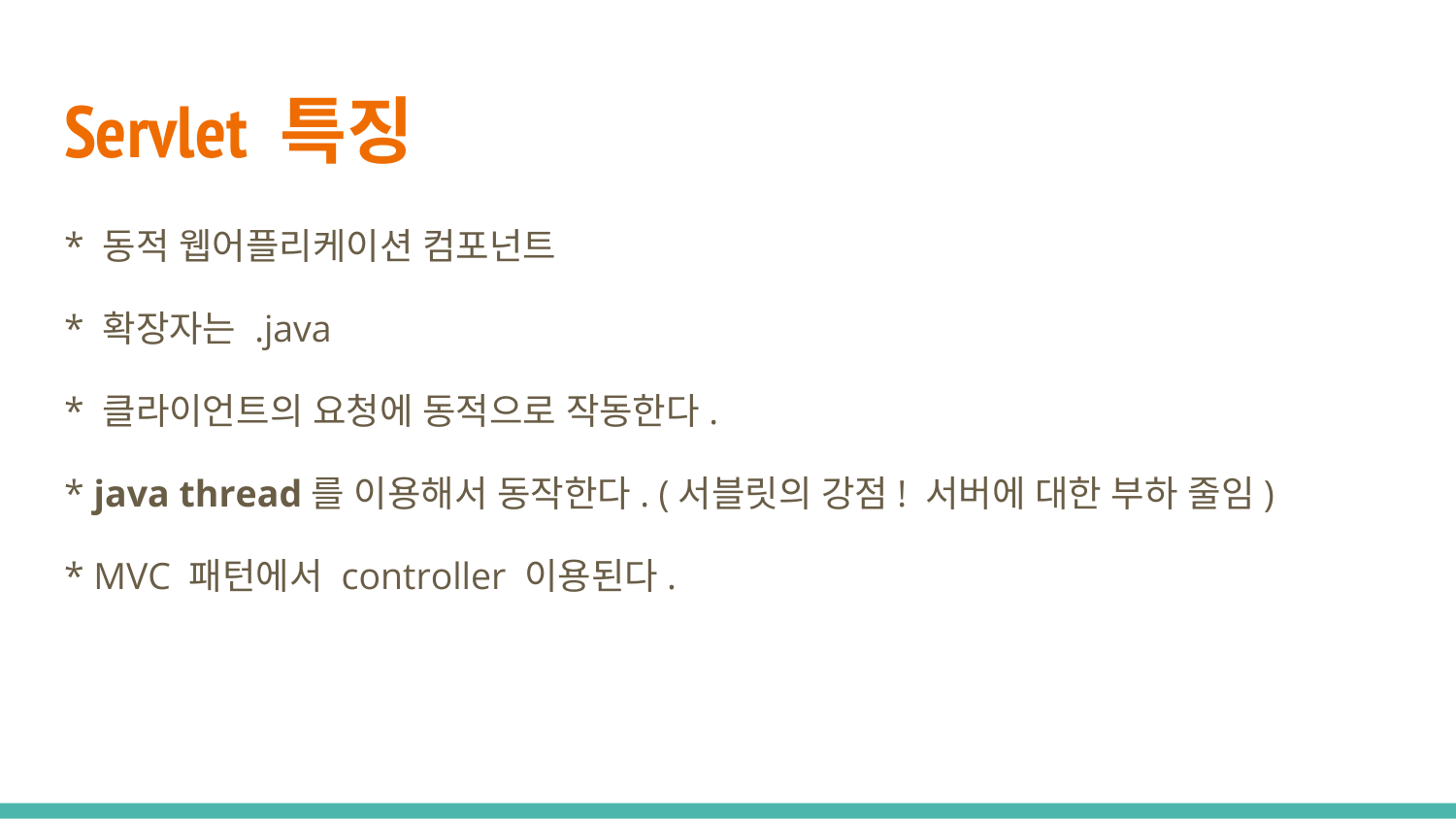

# Servlet 특징
* 동적 웹어플리케이션 컴포넌트
* 확장자는 .java
* 클라이언트의 요청에 동적으로 작동한다.
* java thread를 이용해서 동작한다. (서블릿의 강점! 서버에 대한 부하 줄임)
* MVC 패턴에서 controller 이용된다.